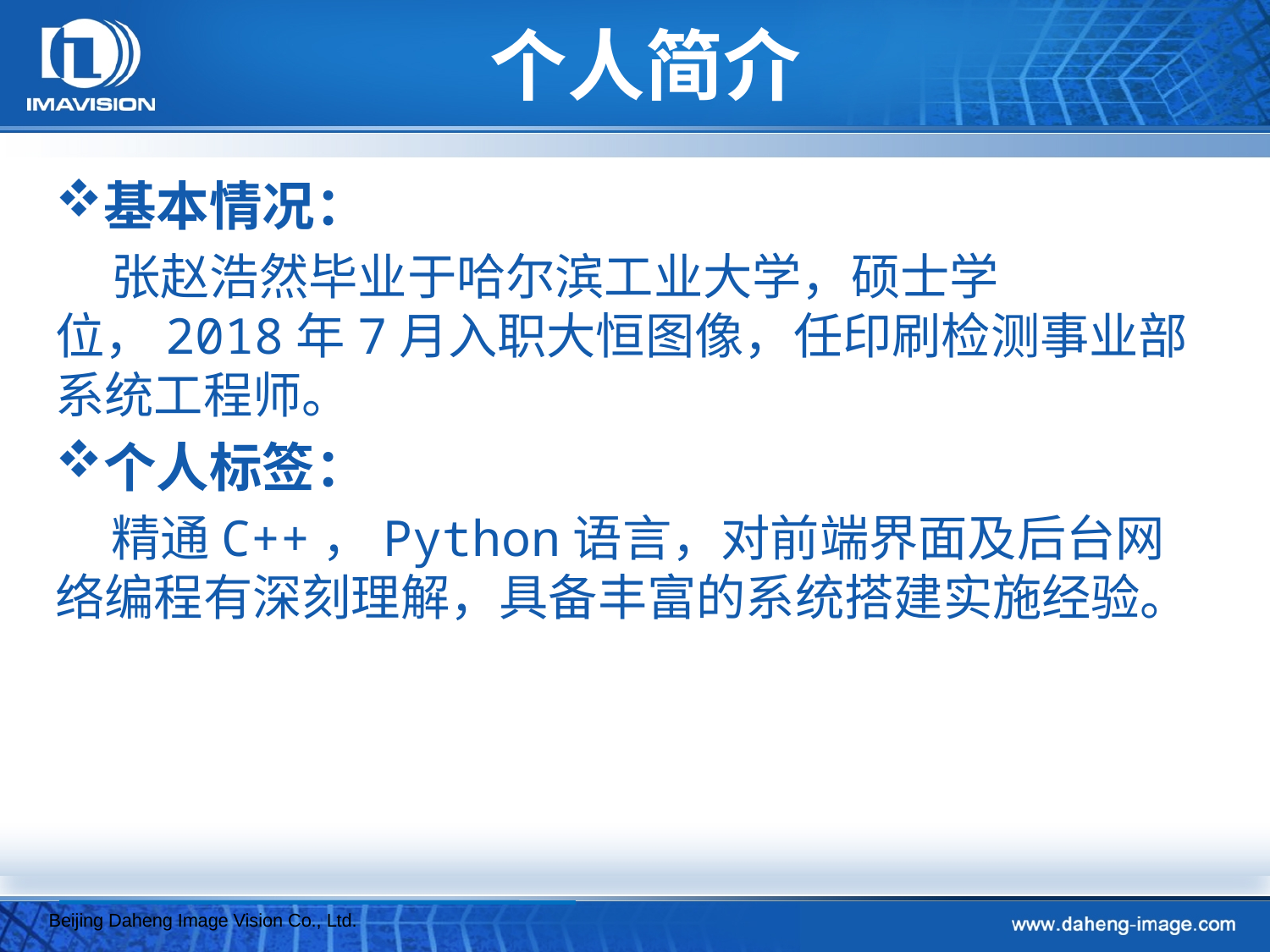

个人简介

基本情况：
    张赵浩然毕业于哈尔滨工业大学，硕士学位，2018年7月入职大恒图像，任印刷检测事业部系统工程师。
个人标签：
    精通C++，Python语言，对前端界面及后台网络编程有深刻理解，具备丰富的系统搭建实施经验。

Beijing Daheng Image Vision Co., Ltd.